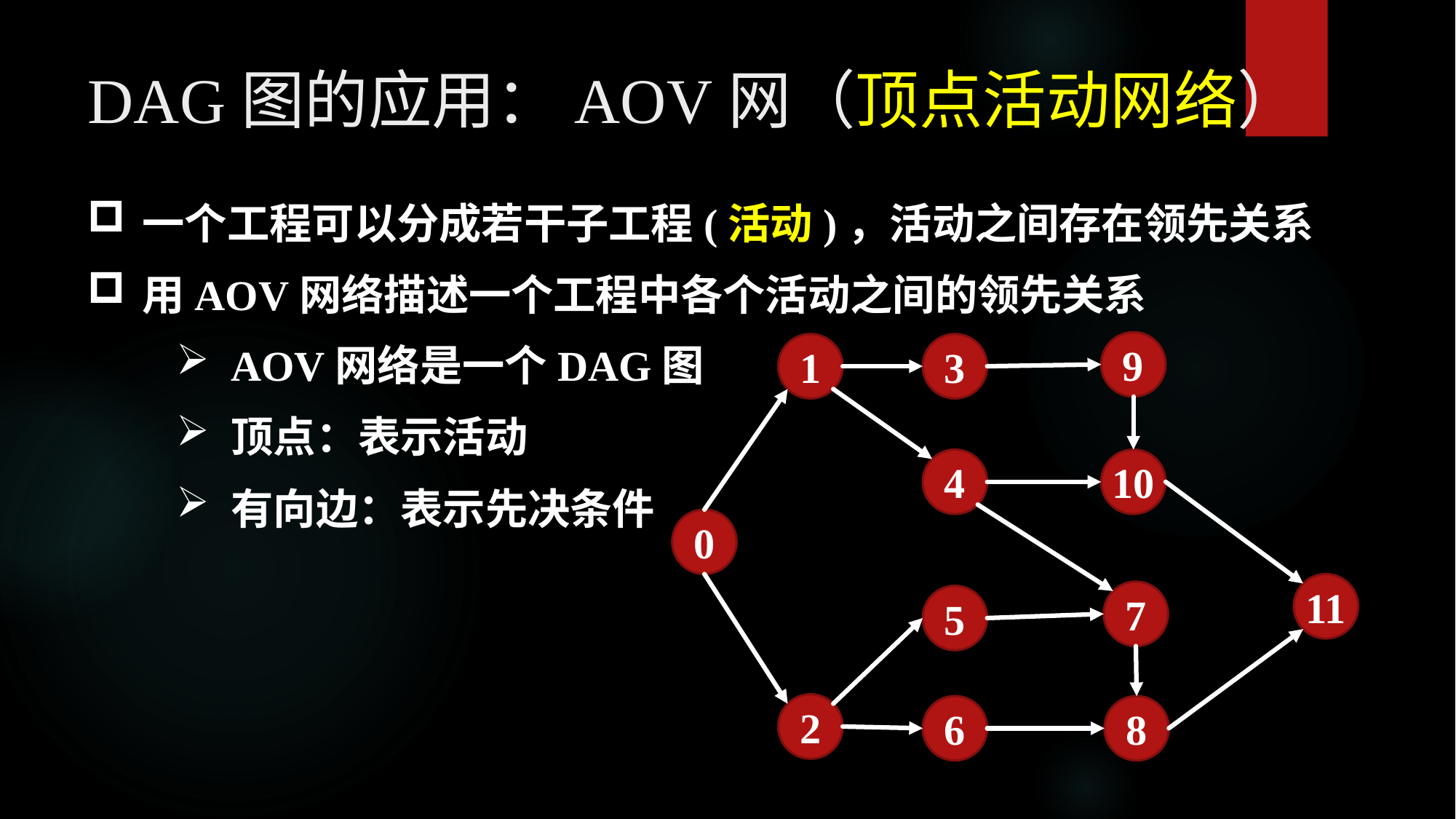

DAG图的应用：AOV网（顶点活动网络）
一个工程可以分成若干子工程(活动)，活动之间存在领先关系
用AOV网络描述一个工程中各个活动之间的领先关系
AOV网络是一个DAG图
顶点：表示活动
有向边：表示先决条件
9
1
3
4
10
0
11
7
5
2
6
8